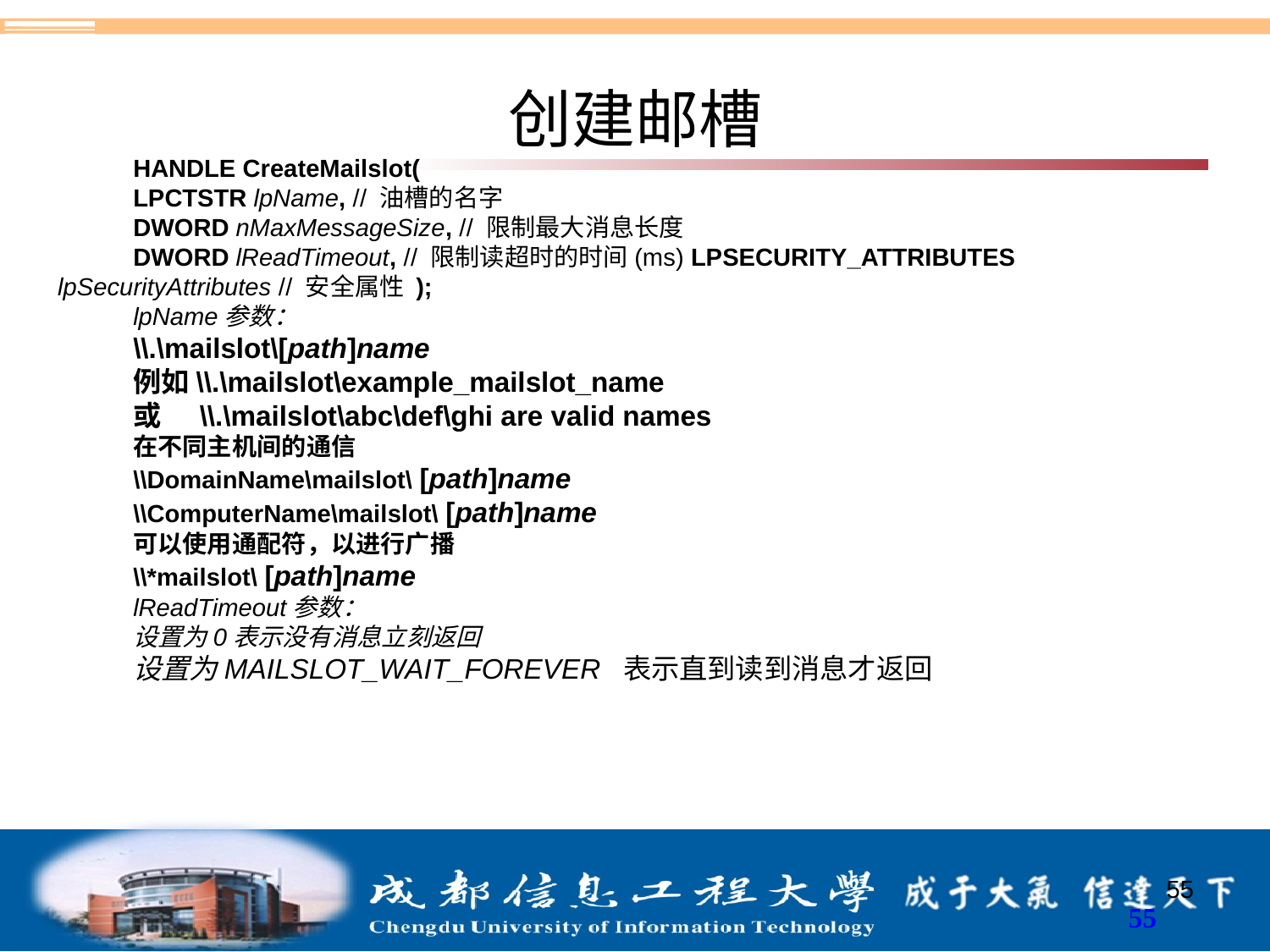

# 创建邮槽
HANDLE CreateMailslot(
LPCTSTR lpName, // 油槽的名字
DWORD nMaxMessageSize, // 限制最大消息长度
DWORD lReadTimeout, // 限制读超时的时间(ms) LPSECURITY_ATTRIBUTES lpSecurityAttributes // 安全属性 );
lpName参数：
\\.\mailslot\[path]name
例如\\.\mailslot\example_mailslot_name
或     \\.\mailslot\abc\def\ghi are valid names
在不同主机间的通信
\\DomainName\mailslot\ [path]name
\\ComputerName\mailslot\ [path]name
可以使用通配符，以进行广播
\\*mailslot\ [path]name
lReadTimeout参数：
设置为0表示没有消息立刻返回
设置为MAILSLOT_WAIT_FOREVER  表示直到读到消息才返回